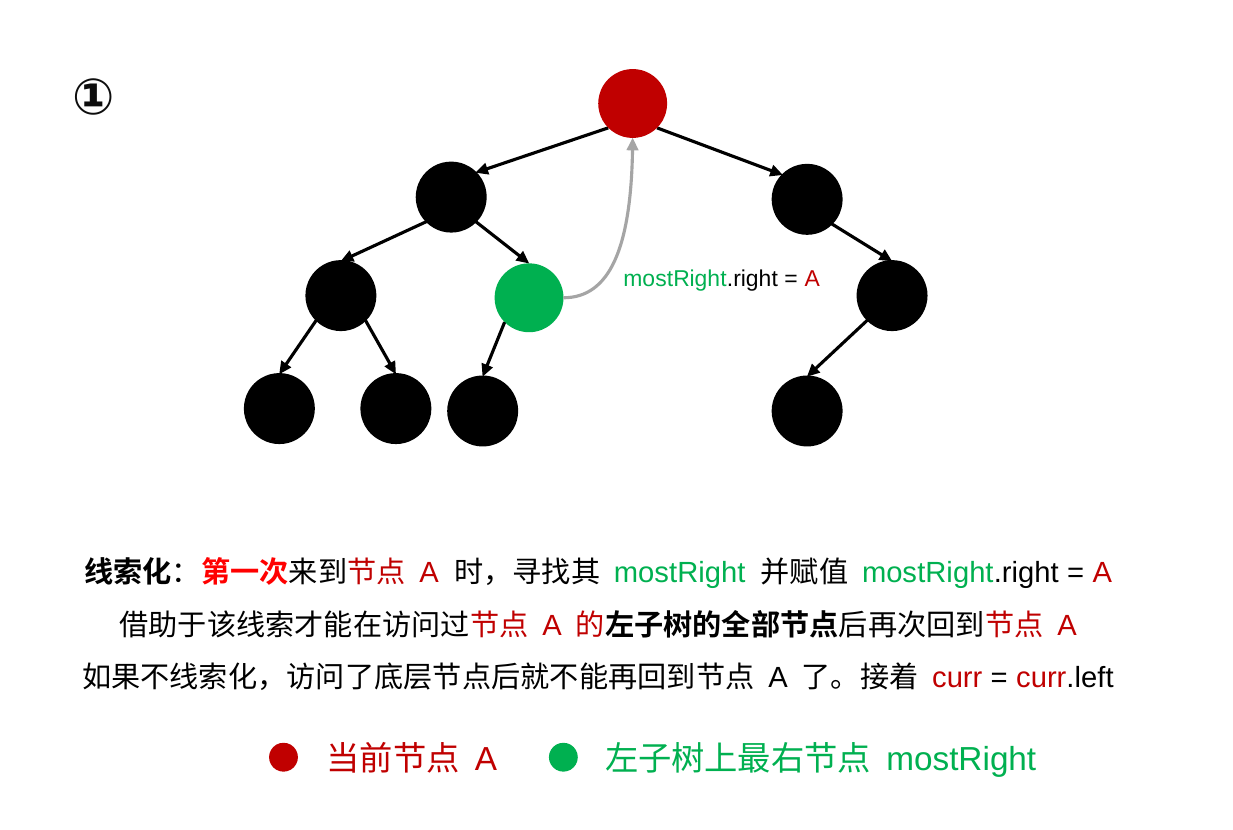

①

mostRight.right = A

线索化：第一次来到节点 A 时，寻找其 mostRight 并赋值 mostRight.right = A
借助于该线索才能在访问过节点 A 的左子树的全部节点后再次回到节点 A
如果不线索化，访问了底层节点后就不能再回到节点 A 了。接着 curr = curr.left
当前节点 A           左子树上最右节点 mostRight